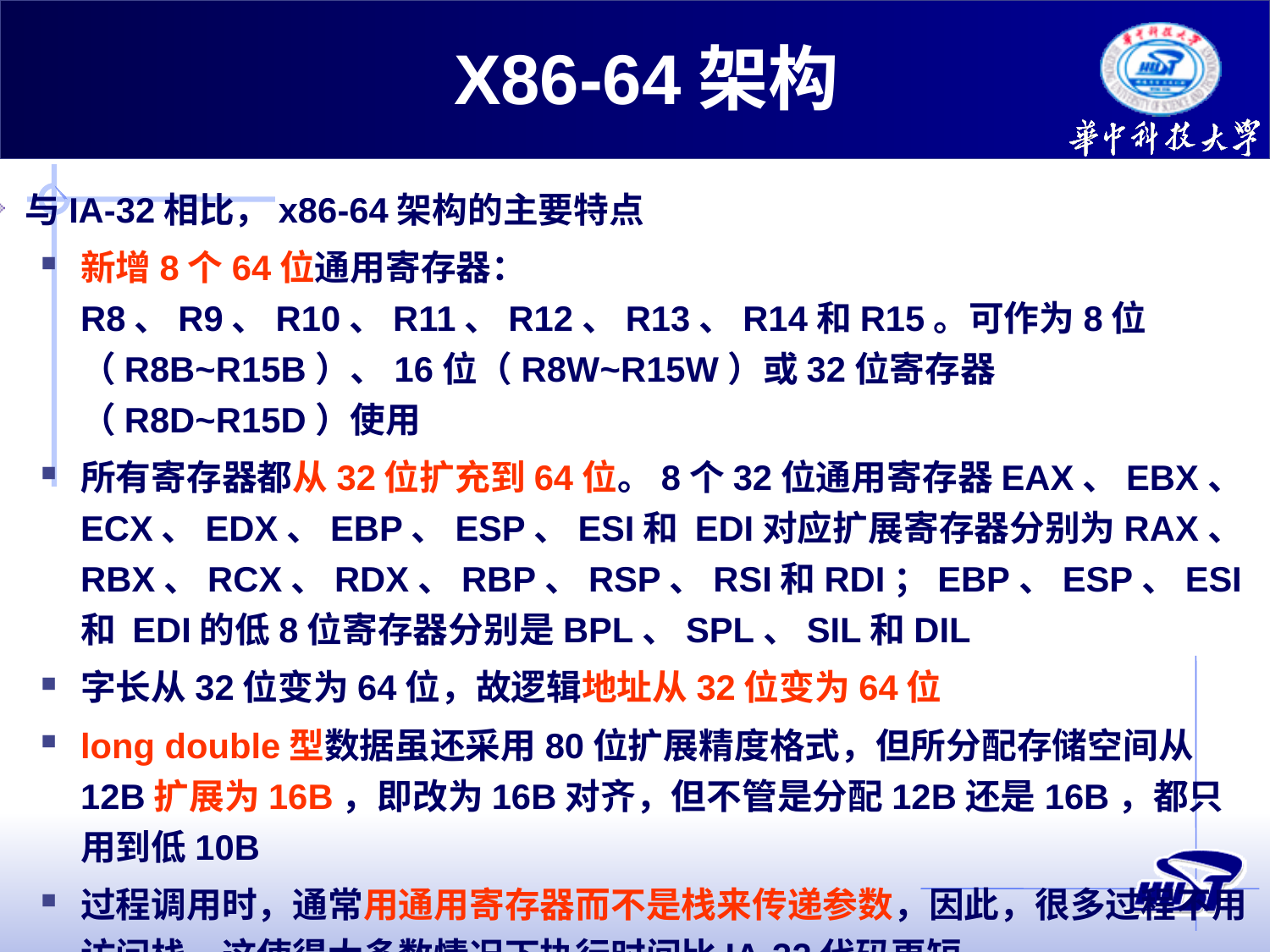

X86-64架构
与IA-32相比，x86-64架构的主要特点
新增8个64位通用寄存器：R8、R9、R10、R11、R12、R13、R14和R15。可作为8位（R8B~R15B）、16位（R8W~R15W）或32位寄存器（R8D~R15D）使用
所有寄存器都从32位扩充到64位。8个32位通用寄存器EAX、EBX、ECX、EDX、EBP、ESP、ESI和 EDI对应扩展寄存器分别为RAX、RBX、RCX、RDX、RBP、RSP、RSI和RDI；EBP、ESP、ESI和 EDI的低8位寄存器分别是BPL、SPL、SIL和DIL
字长从32位变为64位，故逻辑地址从32位变为64位
long double型数据虽还采用80位扩展精度格式，但所分配存储空间从12B扩展为16B，即改为16B对齐，但不管是分配12B还是16B，都只用到低10B
过程调用时，通常用通用寄存器而不是栈来传递参数，因此，很多过程不用访问栈，这使得大多数情况下执行时间比IA-32代码更短